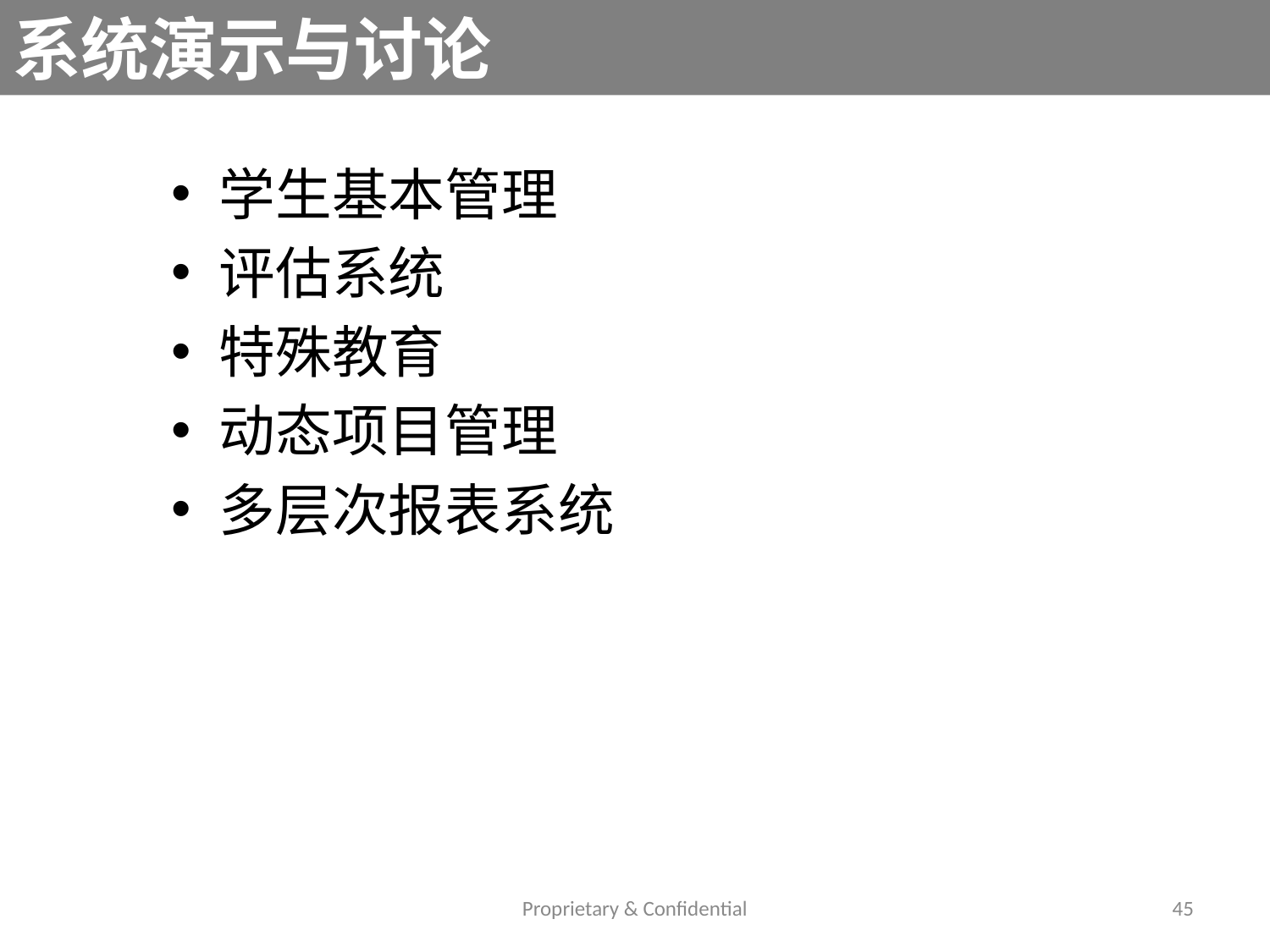

# 系统演示与讨论
学生基本管理
评估系统
特殊教育
动态项目管理
多层次报表系统
Proprietary & Confidential
45